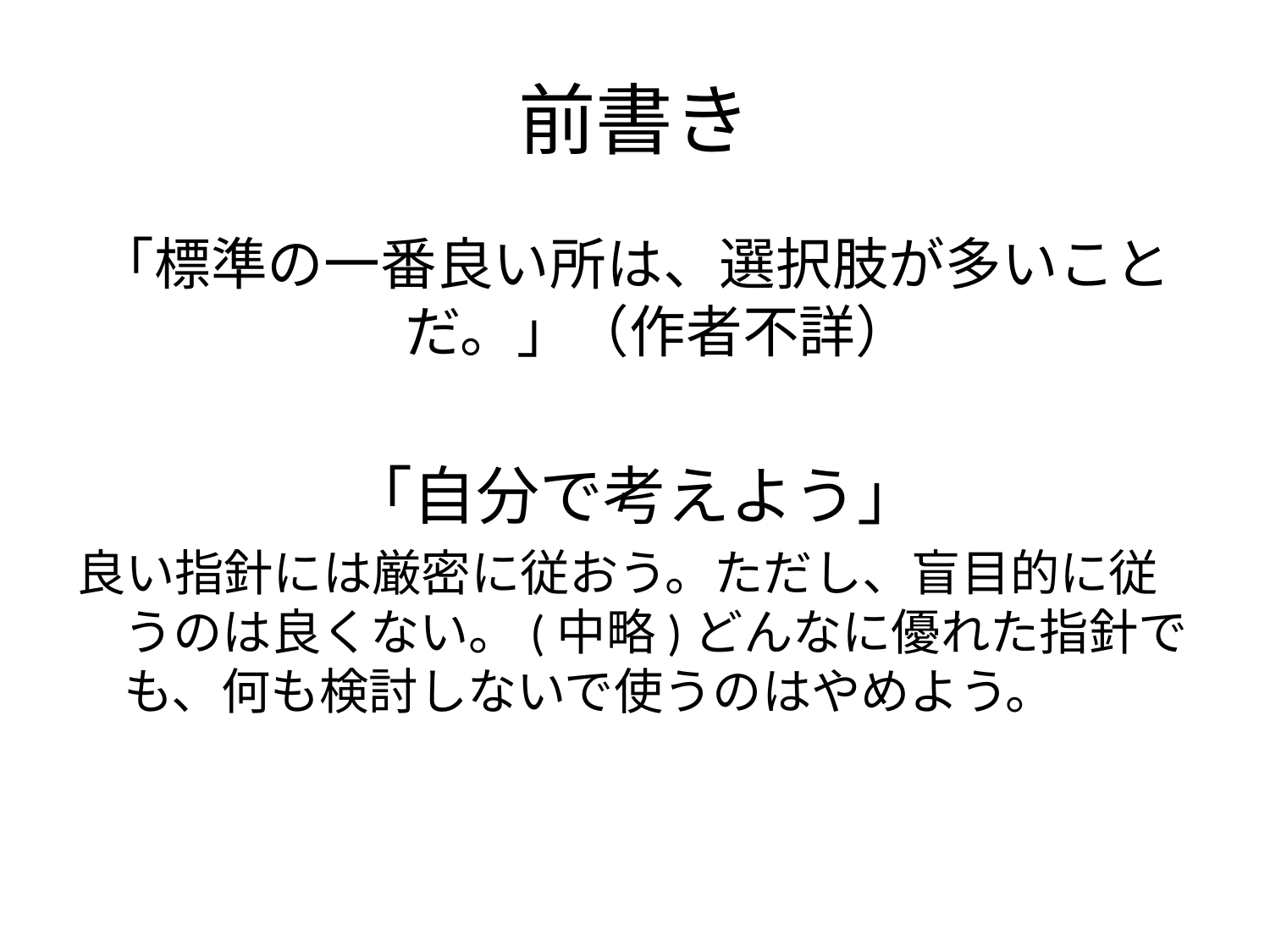

# 前書き
「標準の一番良い所は、選択肢が多いことだ。」（作者不詳）

「自分で考えよう」
良い指針には厳密に従おう。ただし、盲目的に従うのは良くない。(中略)どんなに優れた指針でも、何も検討しないで使うのはやめよう。